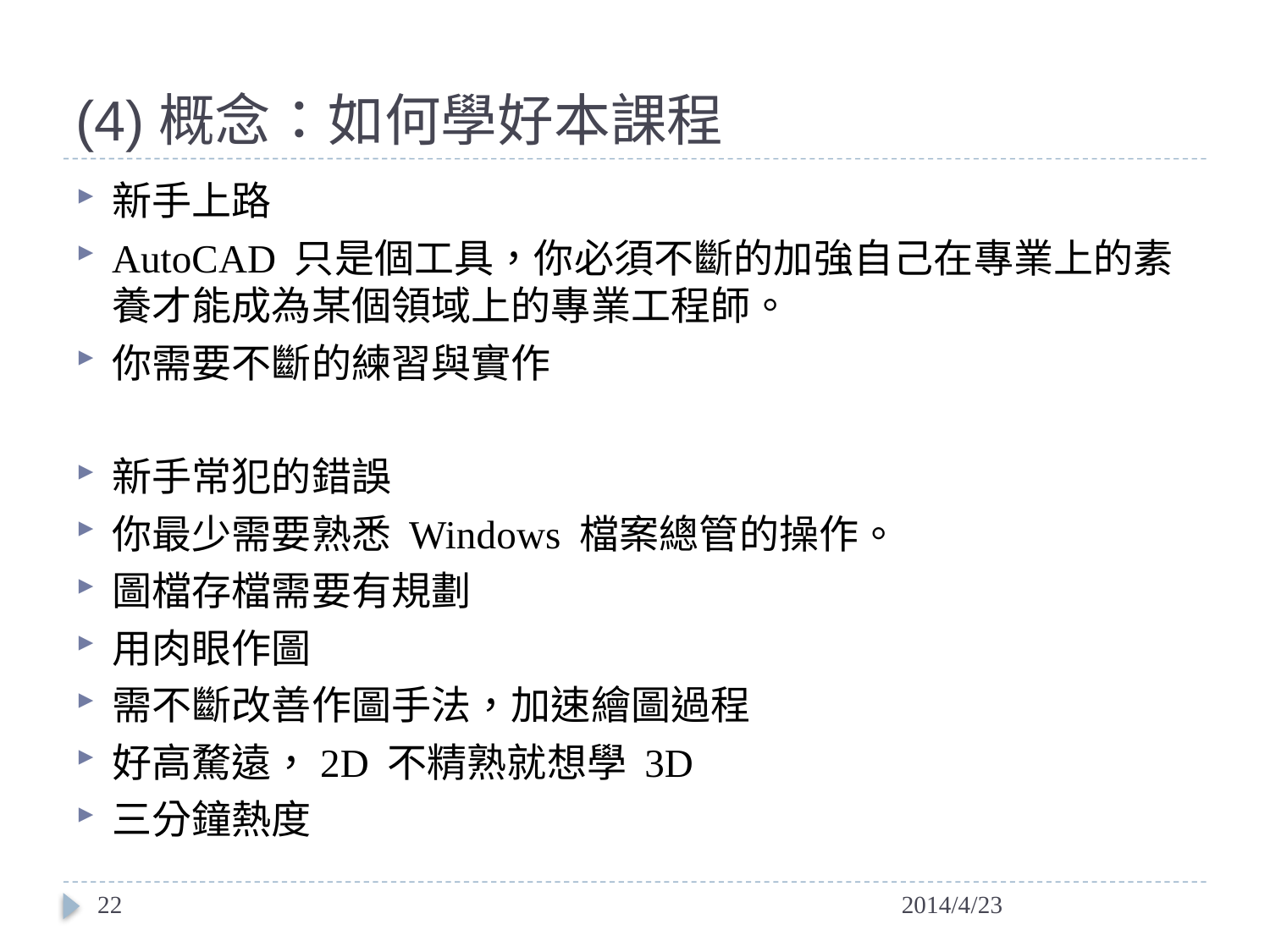

# (4)概念：如何學好本課程
新手上路
AutoCAD 只是個工具，你必須不斷的加強自己在專業上的素養才能成為某個領域上的專業工程師。
你需要不斷的練習與實作

新手常犯的錯誤
你最少需要熟悉 Windows 檔案總管的操作。
圖檔存檔需要有規劃
用肉眼作圖
需不斷改善作圖手法，加速繪圖過程
好高騖遠，2D 不精熟就想學 3D
三分鐘熱度

22
2014/4/23